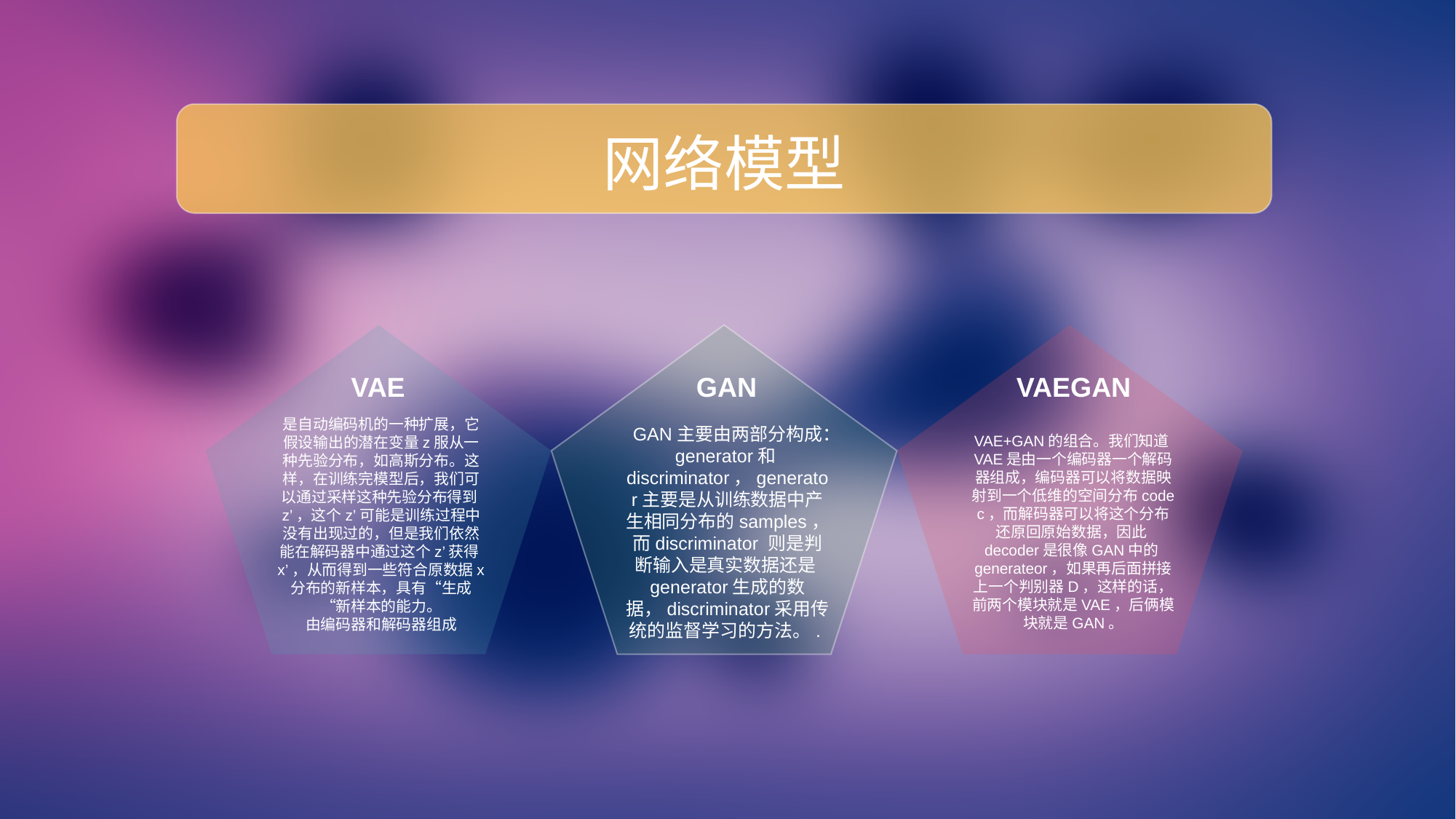

网络模型

VAE
VAEGAN
GAN
是自动编码机的一种扩展，它假设输出的潜在变量z服从一种先验分布，如高斯分布。这样，在训练完模型后，我们可以通过采样这种先验分布得到z’，这个z’可能是训练过程中没有出现过的，但是我们依然能在解码器中通过这个z’获得x’，从而得到一些符合原数据x分布的新样本，具有“生成“新样本的能力。
由编码器和解码器组成
GAN主要由两部分构成：generator和discriminator，generator主要是从训练数据中产生相同分布的samples，而discriminator 则是判断输入是真实数据还是generator生成的数据，discriminator采用传统的监督学习的方法。.
VAE+GAN的组合。我们知道VAE是由一个编码器一个解码器组成，编码器可以将数据映射到一个低维的空间分布code c，而解码器可以将这个分布还原回原始数据，因此decoder是很像GAN中的generateor，如果再后面拼接上一个判别器D，这样的话，前两个模块就是VAE，后俩模块就是GAN。